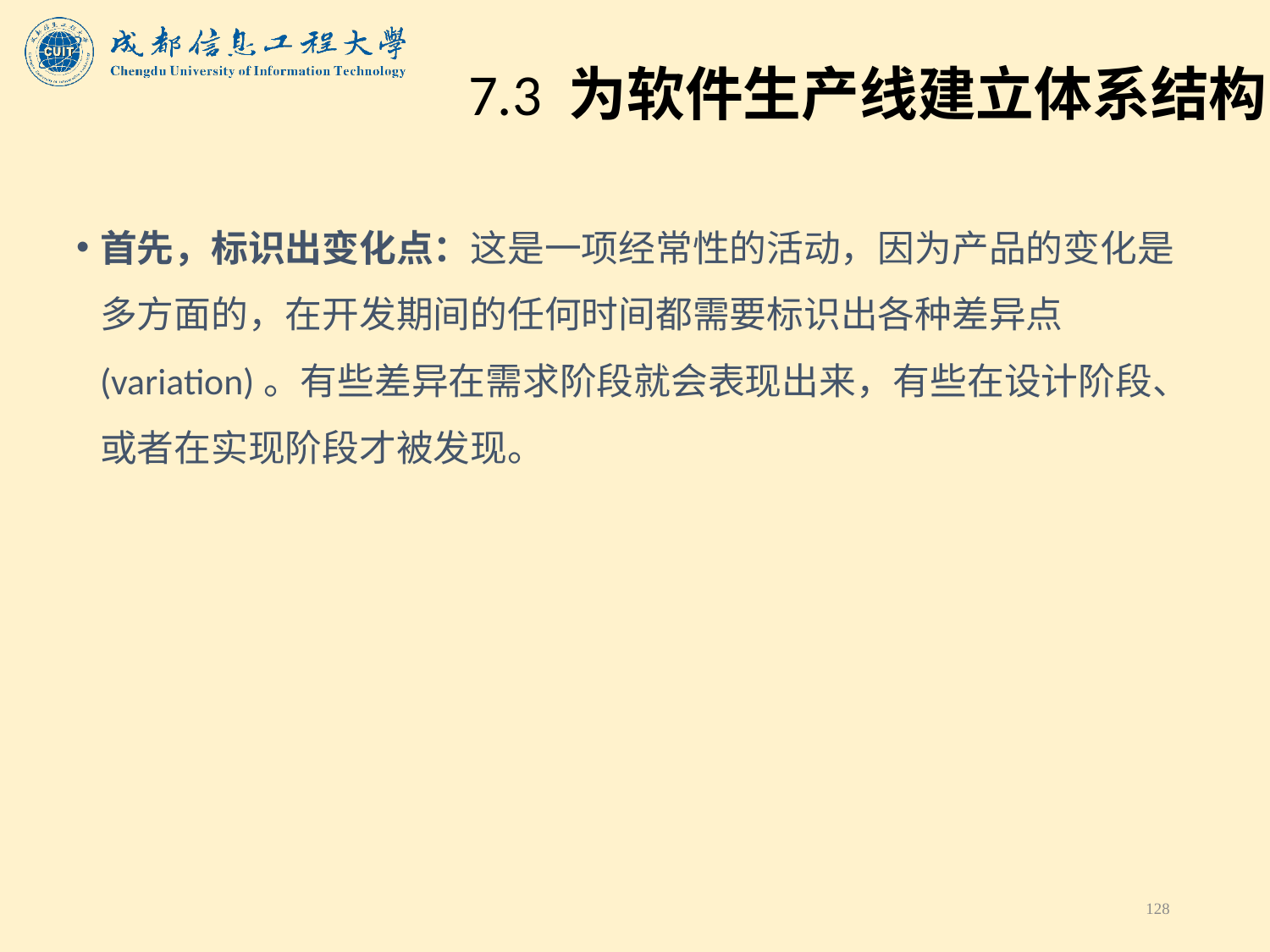

# 7.3 为软件生产线建立体系结构
首先，标识出变化点：这是一项经常性的活动，因为产品的变化是多方面的，在开发期间的任何时间都需要标识出各种差异点(variation)。有些差异在需求阶段就会表现出来，有些在设计阶段、或者在实现阶段才被发现。

128